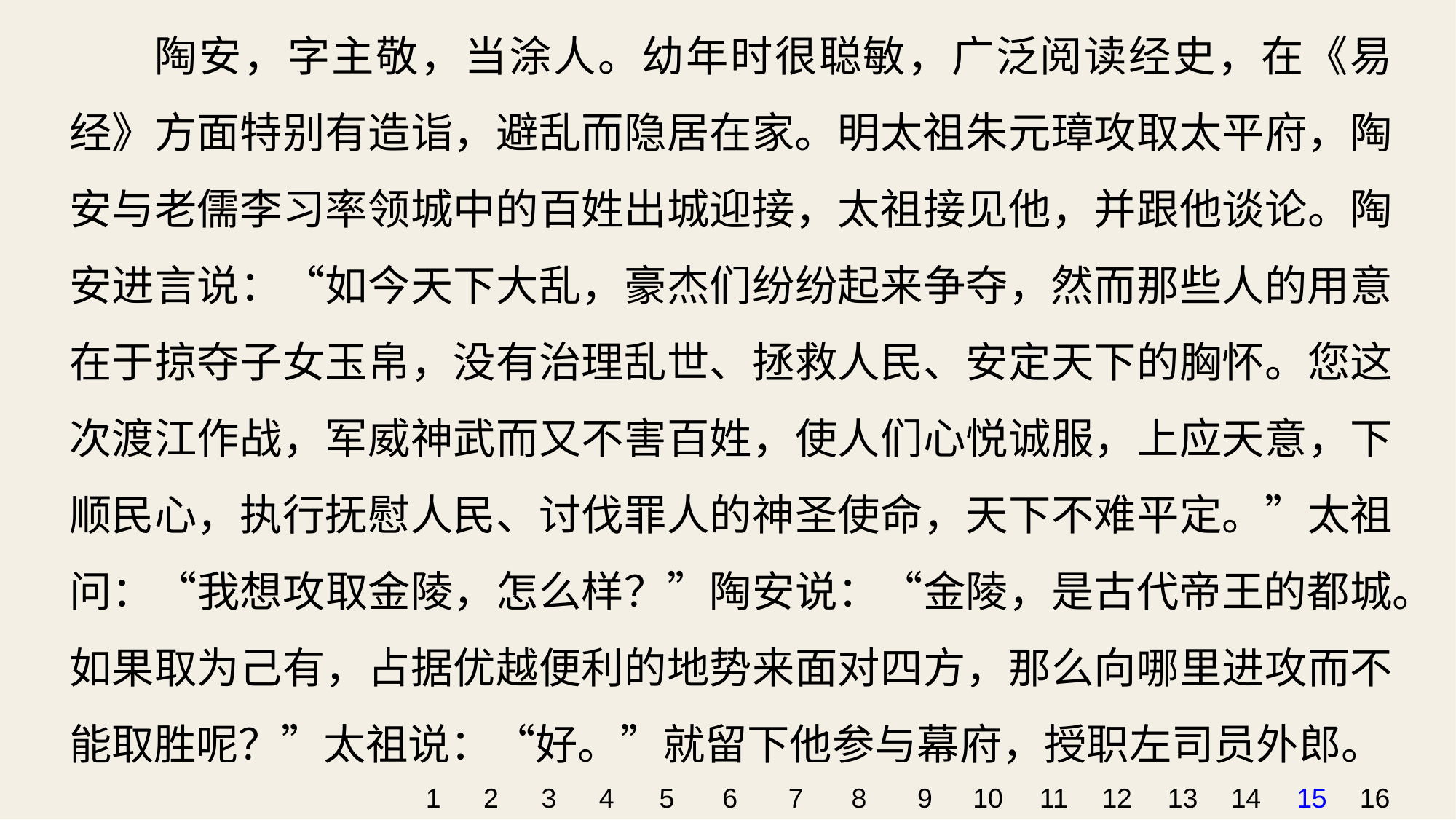

陶安，字主敬，当涂人。幼年时很聪敏，广泛阅读经史，在《易经》方面特别有造诣，避乱而隐居在家。明太祖朱元璋攻取太平府，陶安与老儒李习率领城中的百姓出城迎接，太祖接见他，并跟他谈论。陶安进言说：“如今天下大乱，豪杰们纷纷起来争夺，然而那些人的用意在于掠夺子女玉帛，没有治理乱世、拯救人民、安定天下的胸怀。您这次渡江作战，军威神武而又不害百姓，使人们心悦诚服，上应天意，下顺民心，执行抚慰人民、讨伐罪人的神圣使命，天下不难平定。”太祖问：“我想攻取金陵，怎么样？”陶安说：“金陵，是古代帝王的都城。如果取为己有，占据优越便利的地势来面对四方，那么向哪里进攻而不能取胜呢？”太祖说：“好。”就留下他参与幕府，授职左司员外郎。
1
2
3
4
5
6
7
8
9
10
11
12
13
14
15
16